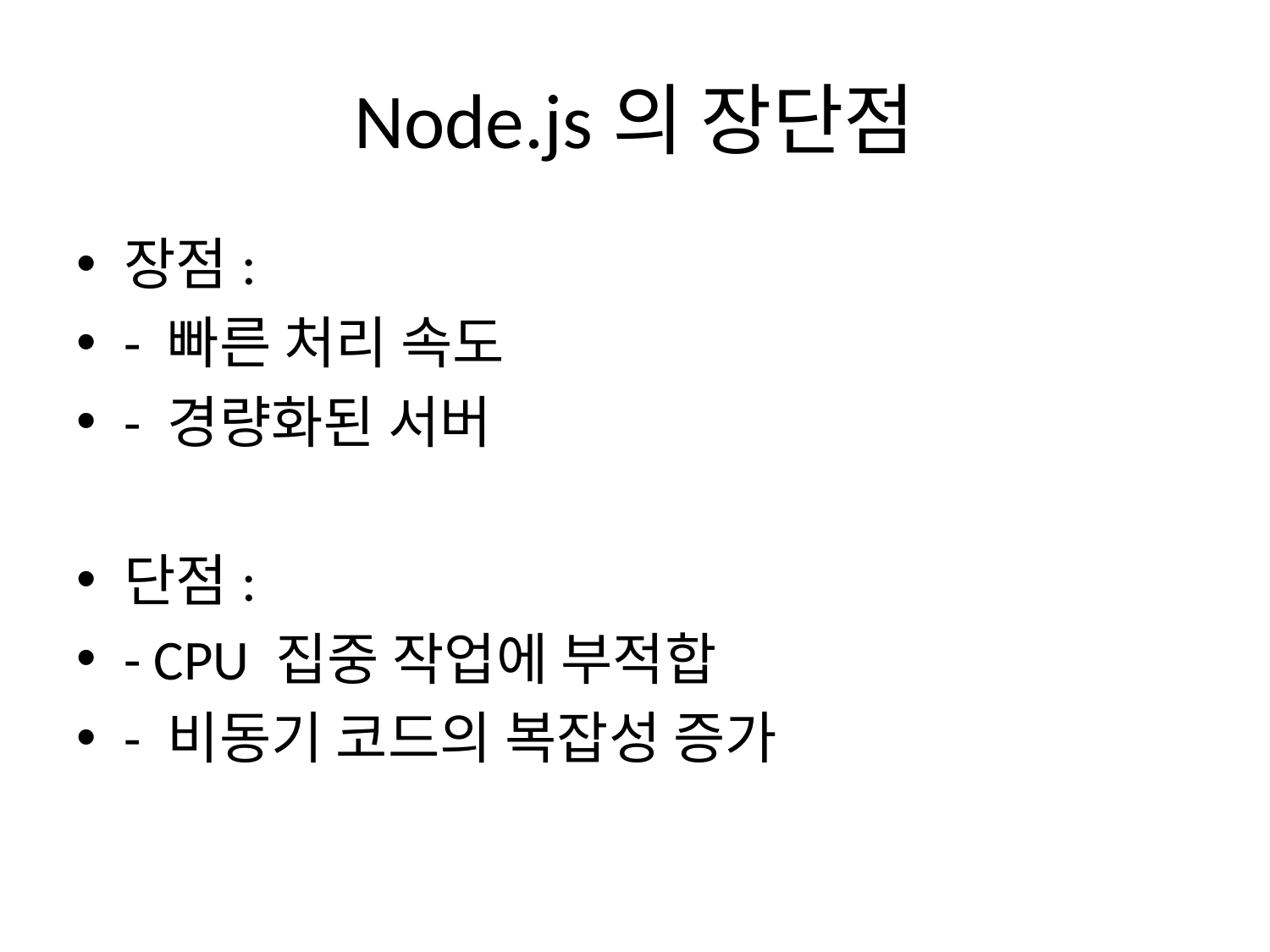

# Node.js의 장단점
장점:
- 빠른 처리 속도
- 경량화된 서버

단점:
- CPU 집중 작업에 부적합
- 비동기 코드의 복잡성 증가